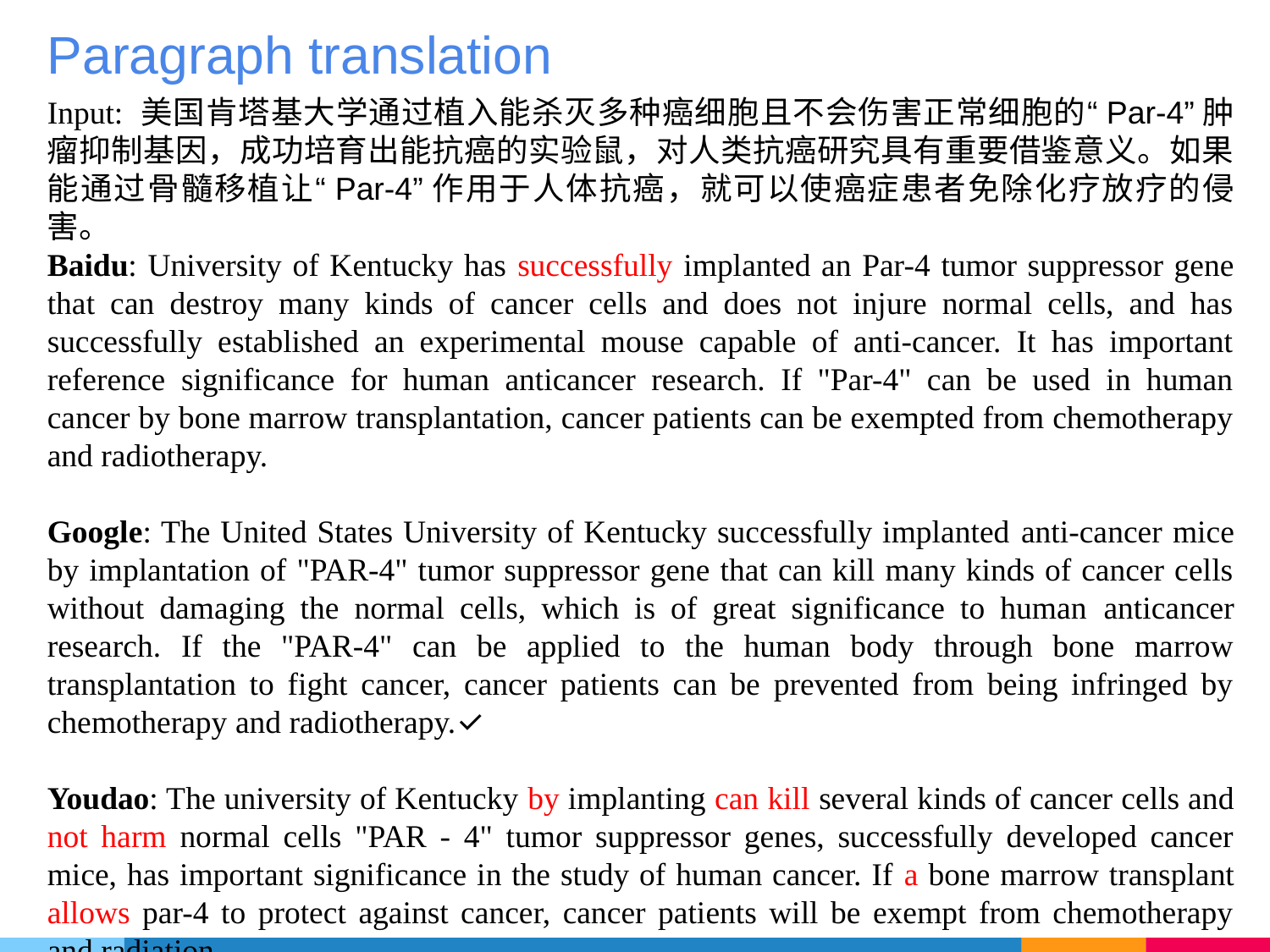

Paragraph translation
Input: 美国肯塔基大学通过植入能杀灭多种癌细胞且不会伤害正常细胞的“Par-4”肿瘤抑制基因，成功培育出能抗癌的实验鼠，对人类抗癌研究具有重要借鉴意义。如果能通过骨髓移植让“Par-4”作用于人体抗癌，就可以使癌症患者免除化疗放疗的侵害。
Baidu: University of Kentucky has successfully implanted an Par-4 tumor suppressor gene that can destroy many kinds of cancer cells and does not injure normal cells, and has successfully established an experimental mouse capable of anti-cancer. It has important reference significance for human anticancer research. If "Par-4" can be used in human cancer by bone marrow transplantation, cancer patients can be exempted from chemotherapy and radiotherapy.

Google: The United States University of Kentucky successfully implanted anti-cancer mice by implantation of "PAR-4" tumor suppressor gene that can kill many kinds of cancer cells without damaging the normal cells, which is of great significance to human anticancer research. If the "PAR-4" can be applied to the human body through bone marrow transplantation to fight cancer, cancer patients can be prevented from being infringed by chemotherapy and radiotherapy.✓

Youdao: The university of Kentucky by implanting can kill several kinds of cancer cells and not harm normal cells "PAR - 4" tumor suppressor genes, successfully developed cancer mice, has important significance in the study of human cancer. If a bone marrow transplant allows par-4 to protect against cancer, cancer patients will be exempt from chemotherapy and radiation.